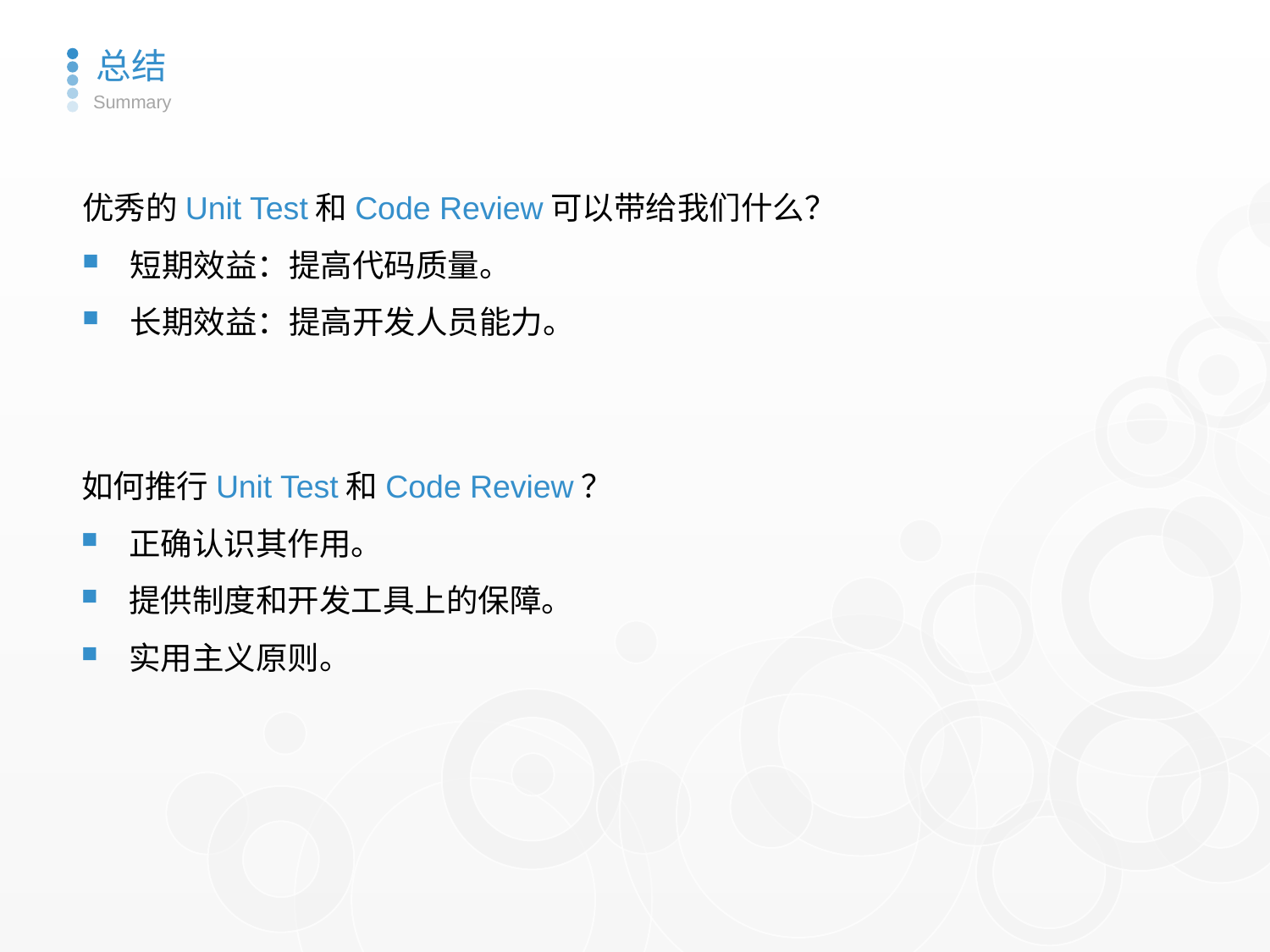

总结
Summary
优秀的Unit Test和Code Review可以带给我们什么？
短期效益：提高代码质量。
长期效益：提高开发人员能力。
如何推行Unit Test和Code Review？
正确认识其作用。
提供制度和开发工具上的保障。
实用主义原则。